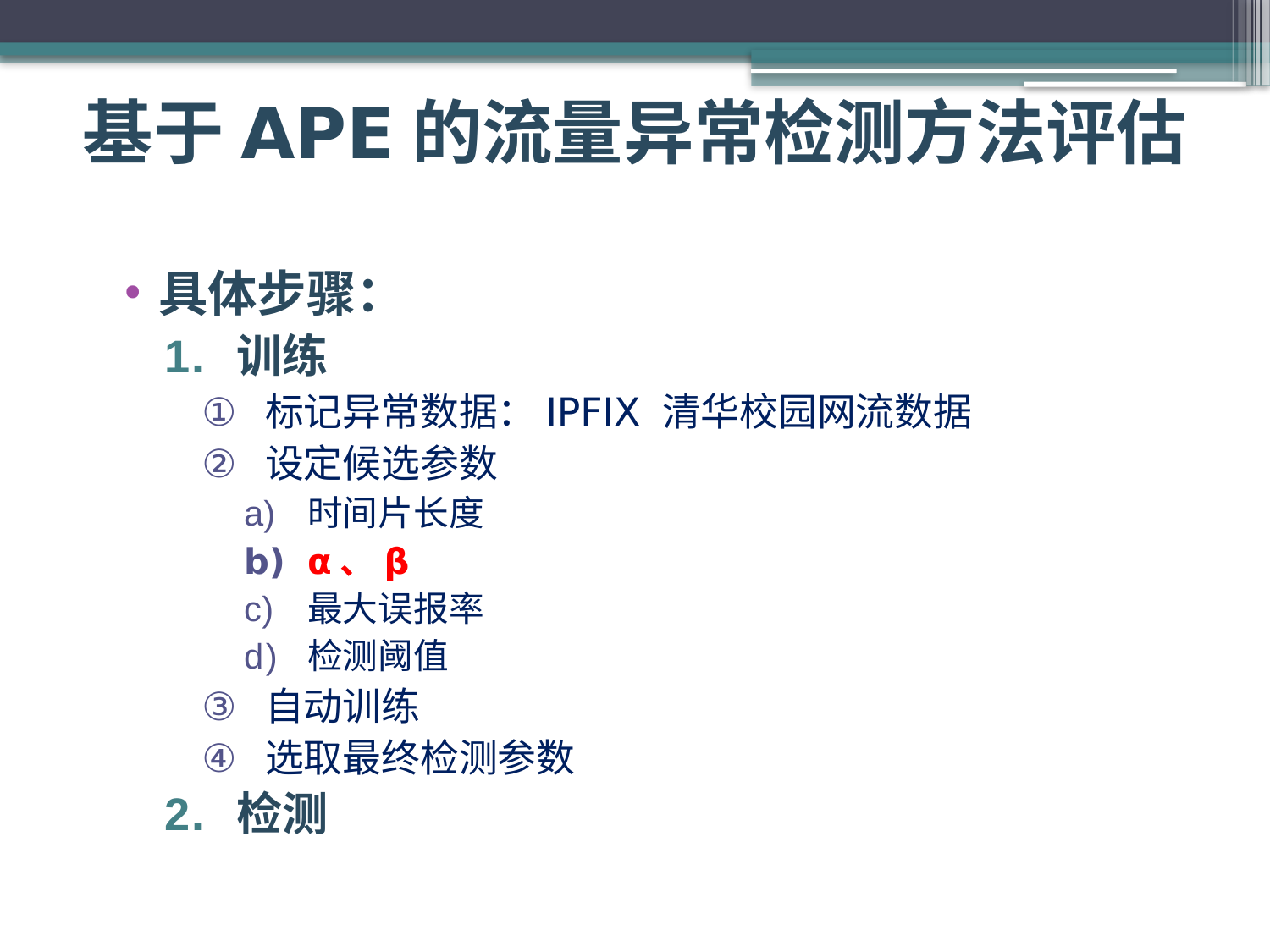

基于APE的流量异常检测方法评估
具体步骤：
训练
标记异常数据：IPFIX 清华校园网流数据
设定候选参数
时间片长度
α、β
最大误报率
检测阈值
自动训练
选取最终检测参数
检测